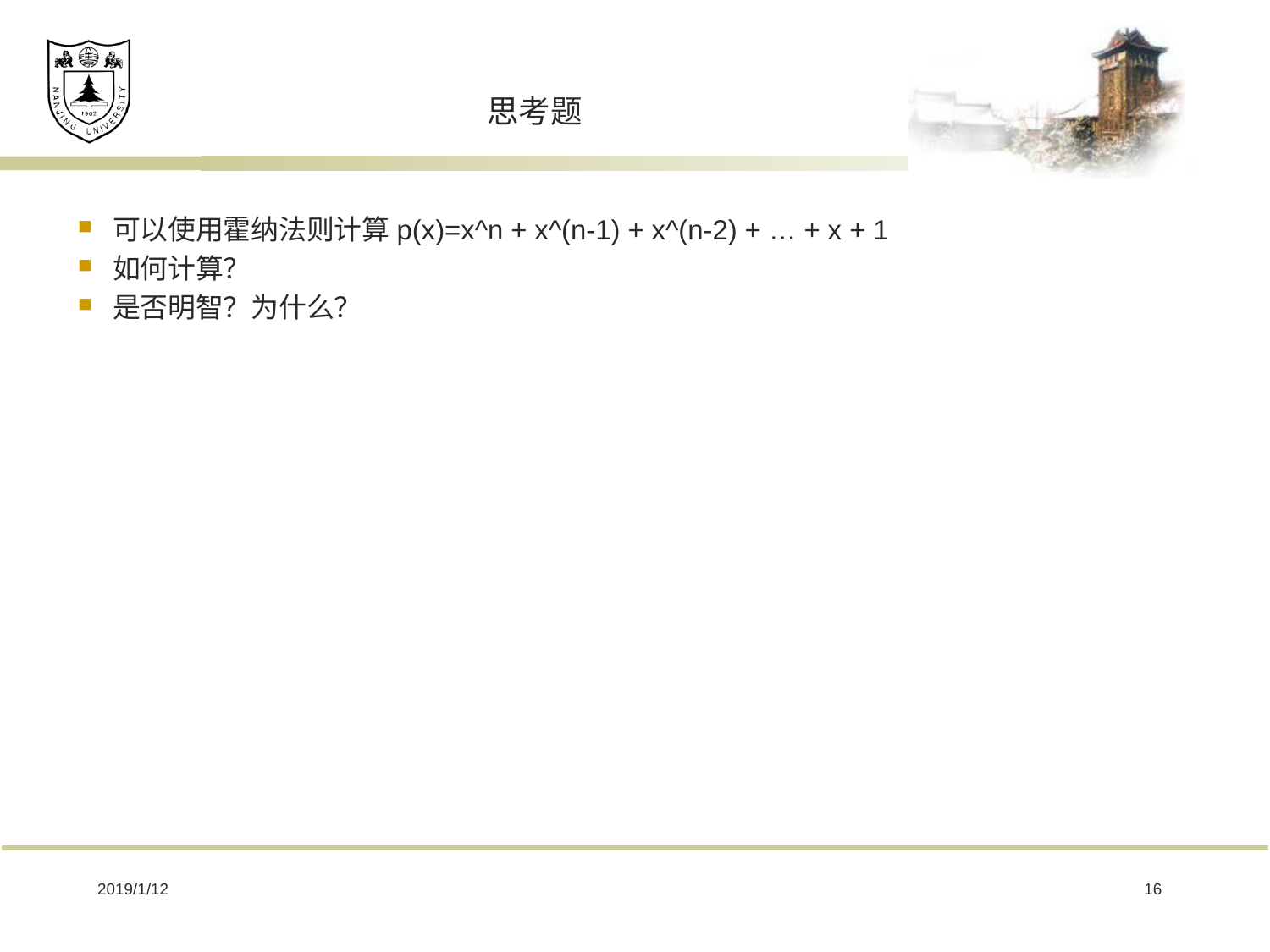

# 思考题
可以使用霍纳法则计算p(x)=x^n + x^(n-1) + x^(n-2) + … + x + 1
如何计算？
是否明智？为什么？

2019/1/12
16